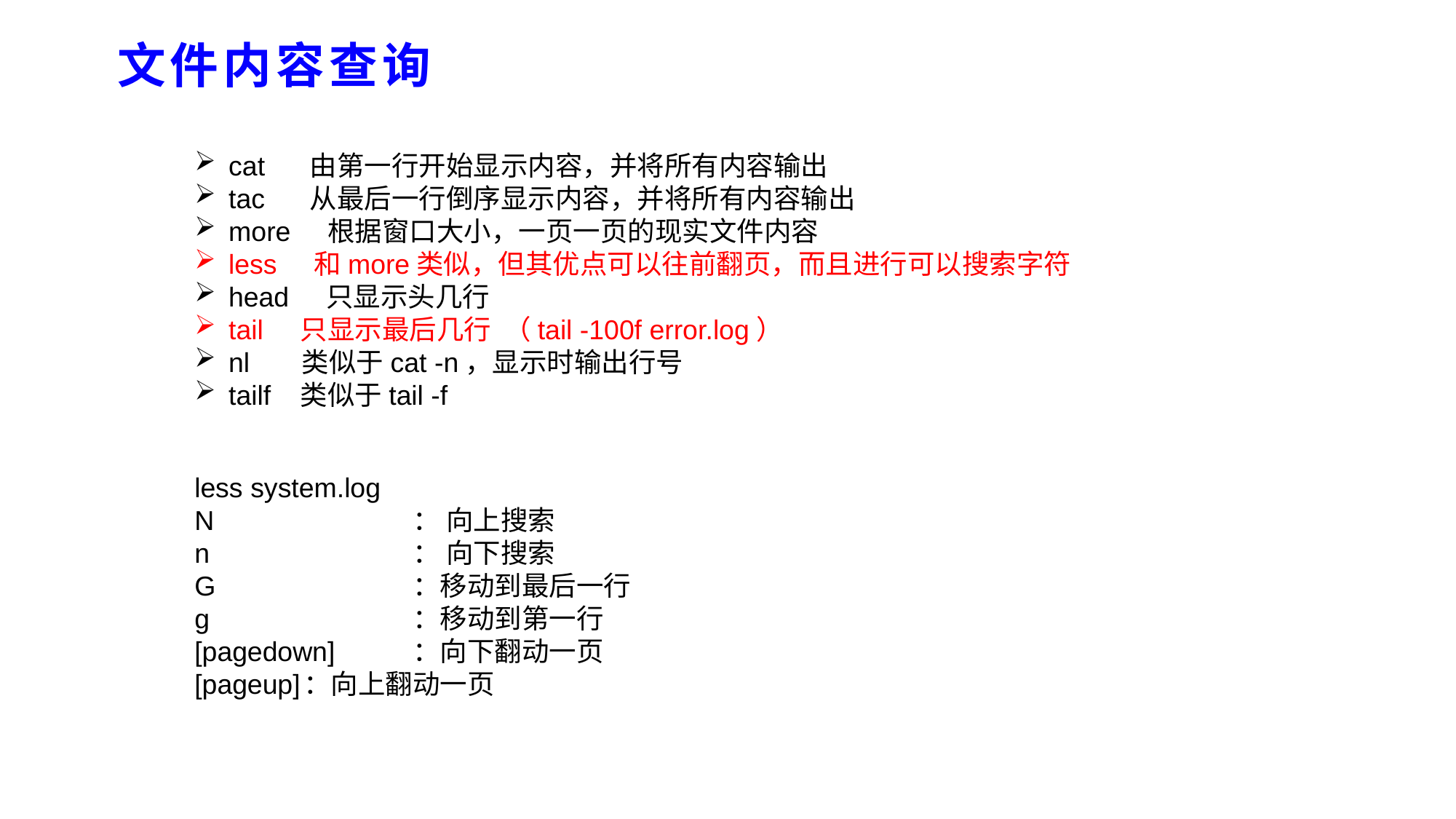

文件内容查询
cat     由第一行开始显示内容，并将所有内容输出
tac     从最后一行倒序显示内容，并将所有内容输出
more    根据窗口大小，一页一页的现实文件内容
less    和more类似，但其优点可以往前翻页，而且进行可以搜索字符
head    只显示头几行
tail    只显示最后几行  （tail -100f error.log）
nl      类似于cat -n，显示时输出行号
tailf   类似于tail -f
less system.log
N 		： 向上搜索
n 		： 向下搜索
G 		：移动到最后一行
g		：移动到第一行
[pagedown]	：向下翻动一页
[pageup]	：向上翻动一页